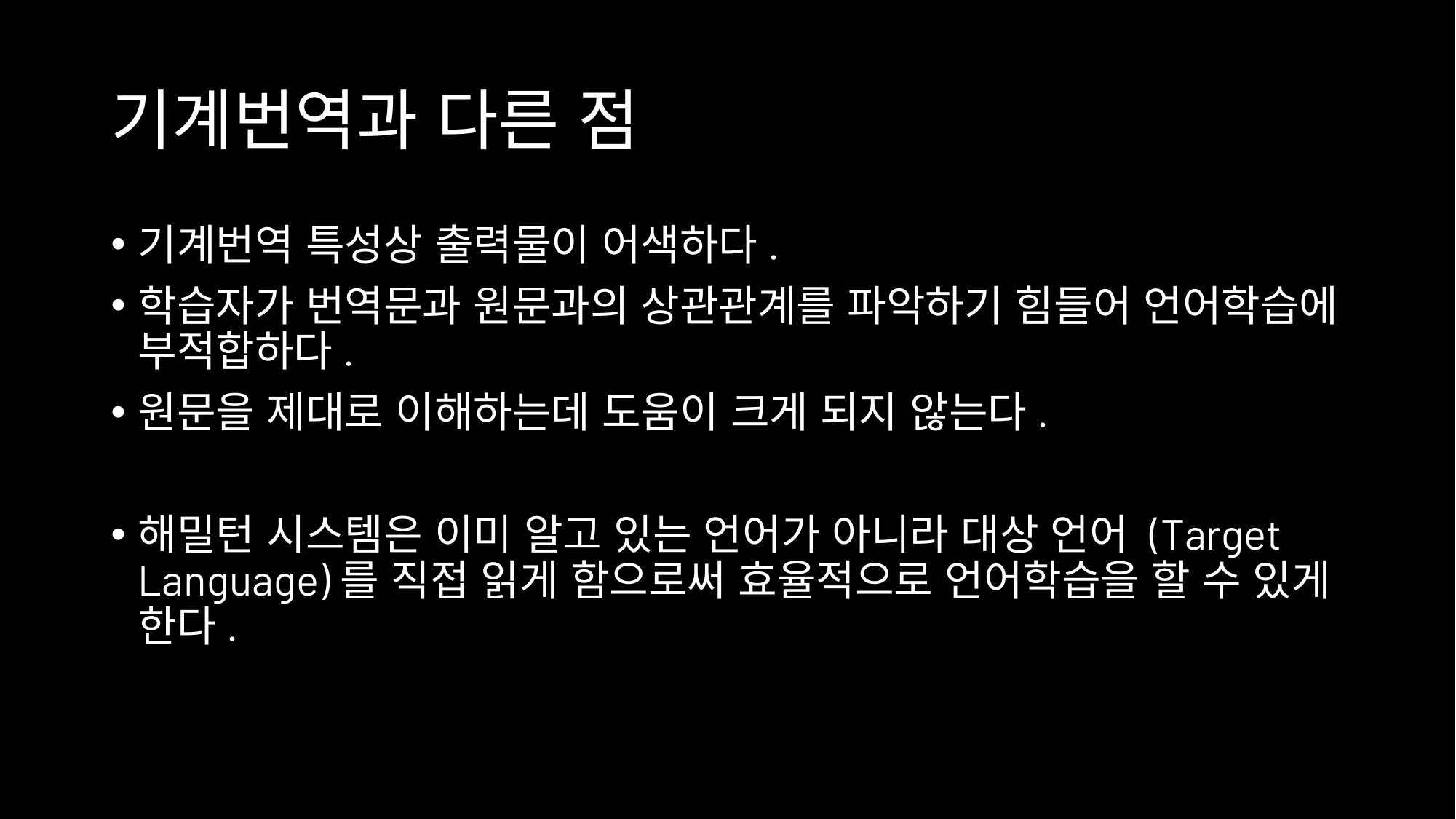

# 기계번역과 다른 점
기계번역 특성상 출력물이 어색하다.
학습자가 번역문과 원문과의 상관관계를 파악하기 힘들어 언어학습에 부적합하다.
원문을 제대로 이해하는데 도움이 크게 되지 않는다.

해밀턴 시스템은 이미 알고 있는 언어가 아니라 대상 언어 (Target Language)를 직접 읽게 함으로써 효율적으로 언어학습을 할 수 있게 한다.